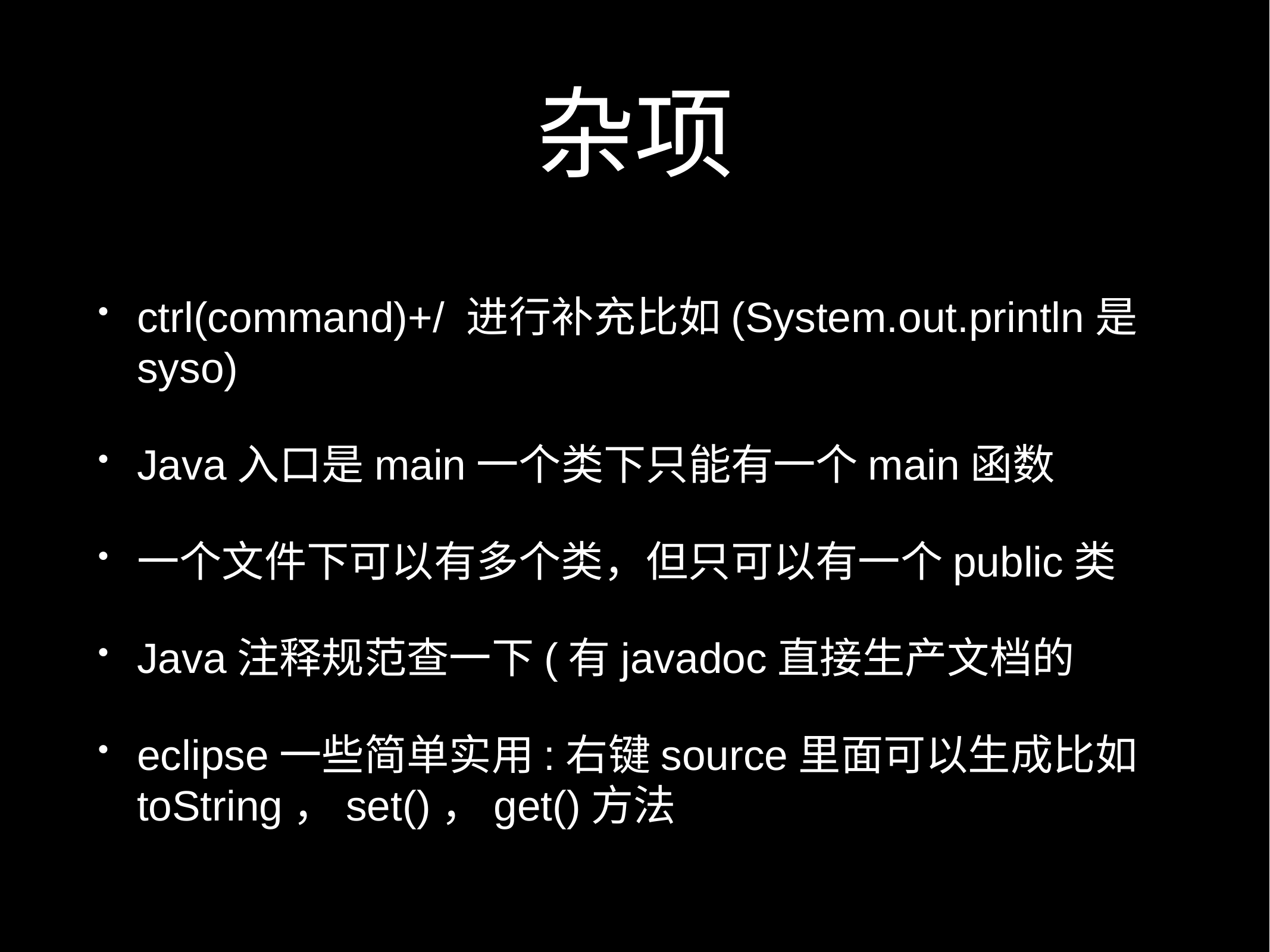

# 杂项
ctrl(command)+/ 进行补充比如(System.out.println是syso)
Java入口是main一个类下只能有一个main函数
一个文件下可以有多个类，但只可以有一个public类
Java注释规范查一下(有javadoc直接生产文档的
eclipse一些简单实用:右键source里面可以生成比如toString，set()，get()方法